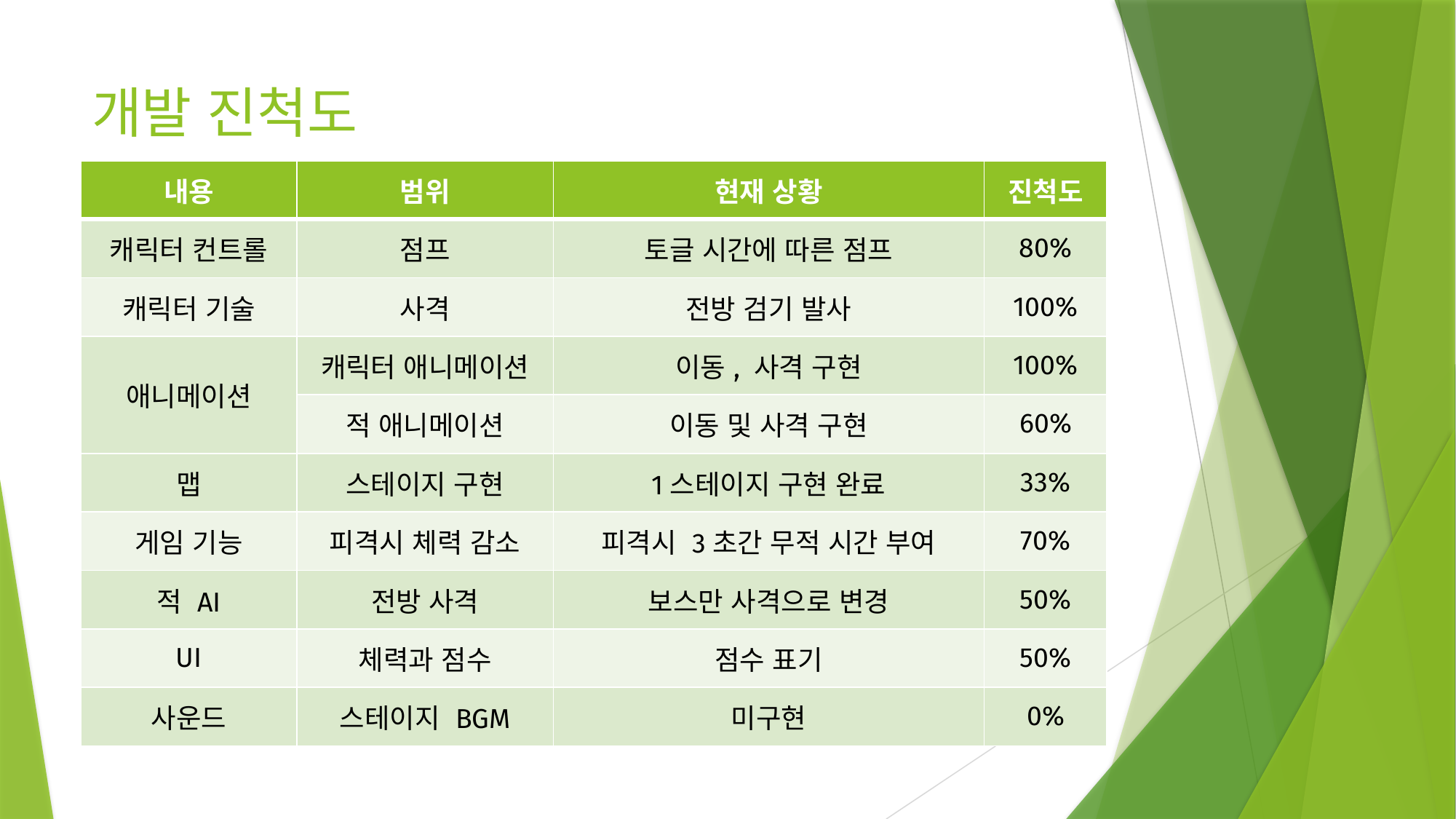

# 개발 진척도
| 내용 | 범위 | 현재 상황 | 진척도 |
| --- | --- | --- | --- |
| 캐릭터 컨트롤 | 점프 | 토글 시간에 따른 점프 | 80% |
| 캐릭터 기술 | 사격 | 전방 검기 발사 | 100% |
| 애니메이션 | 캐릭터 애니메이션 | 이동, 사격 구현 | 100% |
|  | 적 애니메이션 | 이동 및 사격 구현 | 60% |
| 맵 | 스테이지 구현 | 1스테이지 구현 완료 | 33% |
| 게임 기능 | 피격시 체력 감소 | 피격시 3초간 무적 시간 부여 | 70% |
| 적 AI | 전방 사격 | 보스만 사격으로 변경 | 50% |
| UI | 체력과 점수 | 점수 표기 | 50% |
| 사운드 | 스테이지 BGM | 미구현 | 0% |